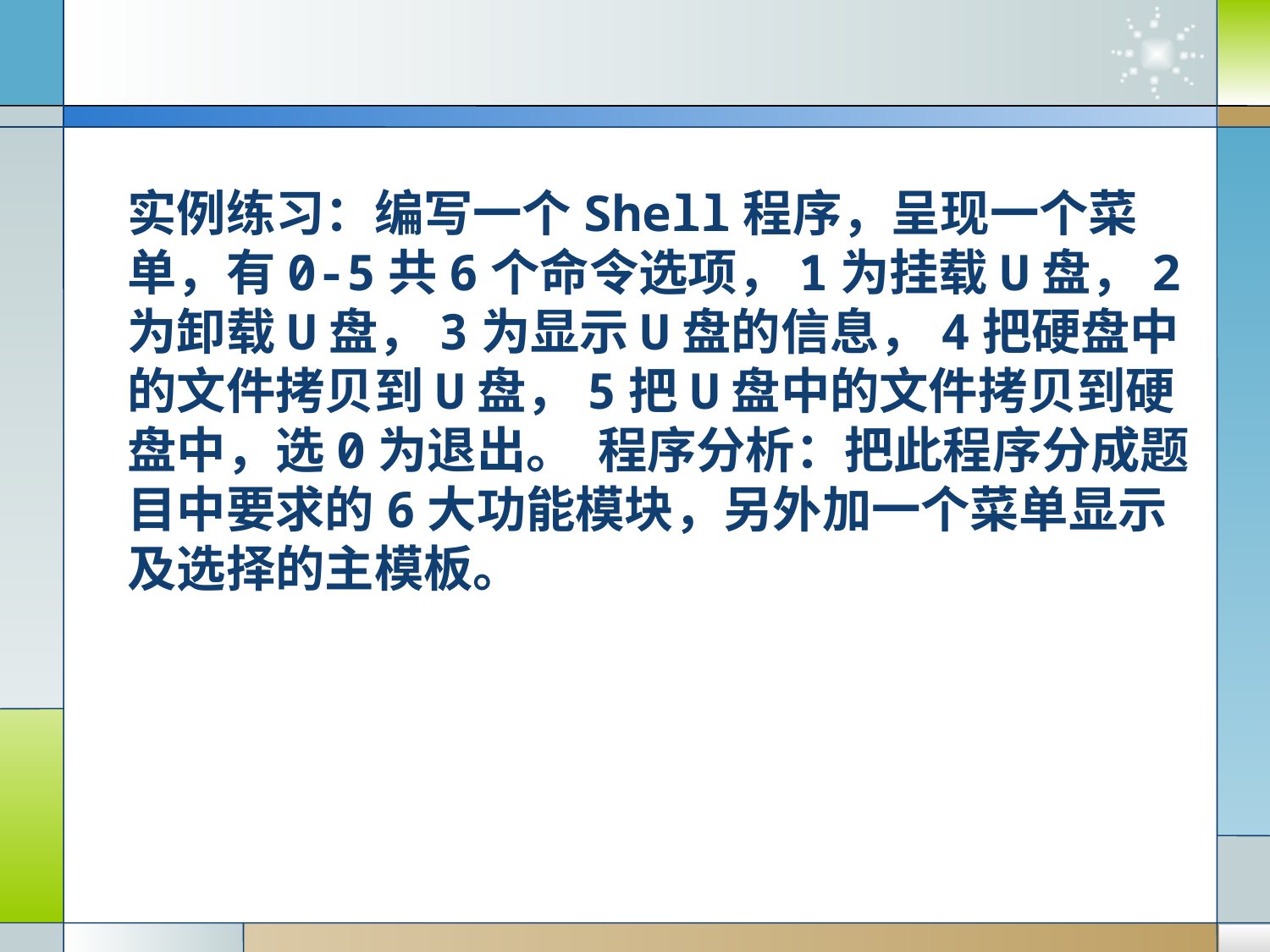

#
实例练习：编写一个Shell程序，呈现一个菜单，有0-5共6个命令选项，1为挂载U盘，2为卸载U盘，3为显示U盘的信息，4把硬盘中的文件拷贝到U盘，5把U盘中的文件拷贝到硬盘中，选0为退出。  程序分析：把此程序分成题目中要求的6大功能模块，另外加一个菜单显示及选择的主模板。